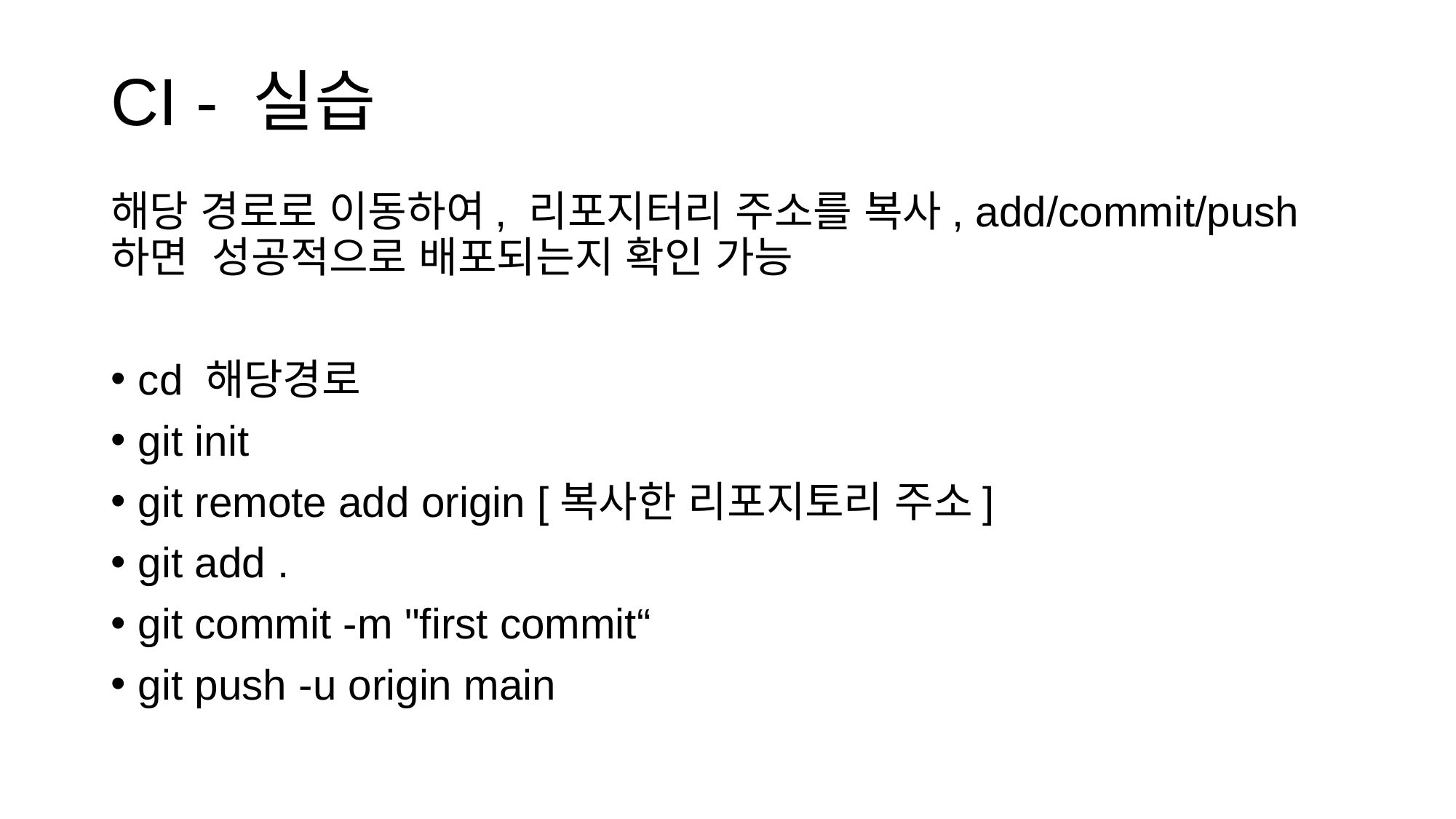

# CI - 실습
해당 경로로 이동하여, 리포지터리 주소를 복사, add/commit/push하면  성공적으로 배포되는지 확인 가능

cd 해당경로
git init
git remote add origin [복사한 리포지토리 주소]
git add .
git commit -m "first commit“
git push -u origin main